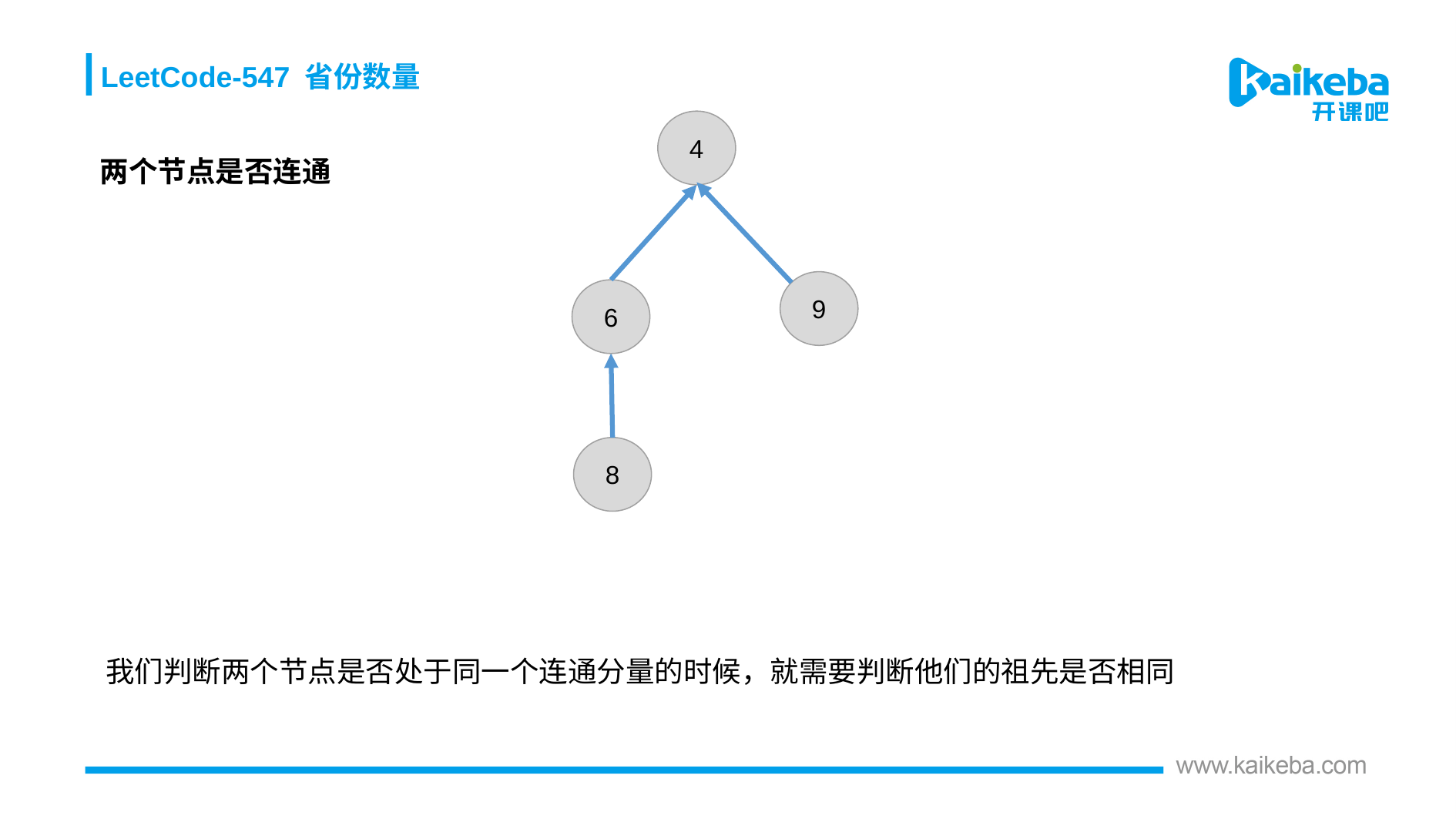

LeetCode-547 省份数量
4
两个节点是否连通
9
6
8

我们判断两个节点是否处于同一个连通分量的时候，就需要判断他们的祖先是否相同